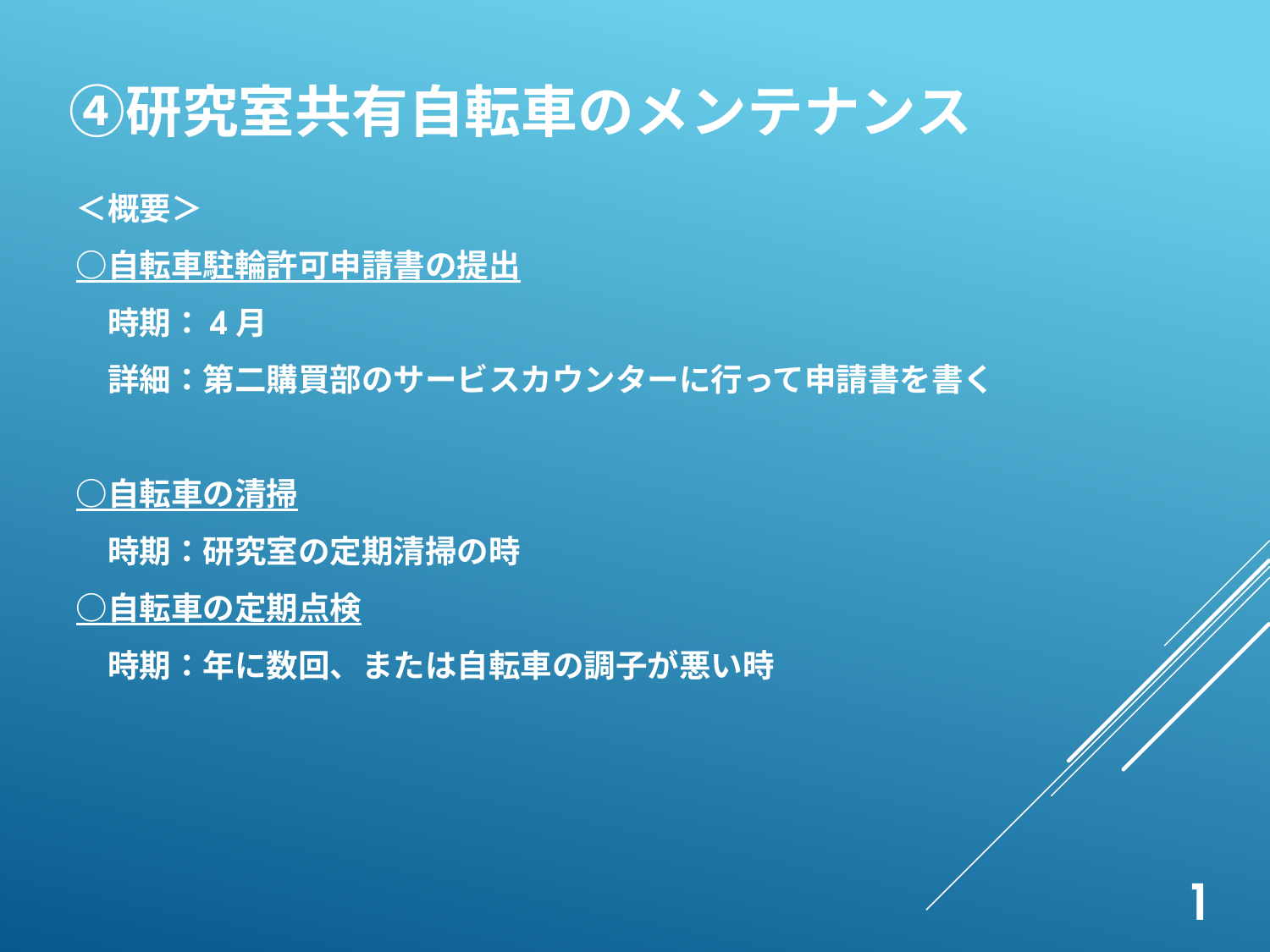

④研究室共有自転車のメンテナンス

　　＜概要＞
　　○自転車駐輪許可申請書の提出
　　　時期：4月
　　　詳細：第二購買部のサービスカウンターに行って申請書を書く

　　○自転車の清掃
　　　時期：研究室の定期清掃の時
　　○自転車の定期点検
　　　時期：年に数回、または自転車の調子が悪い時

1